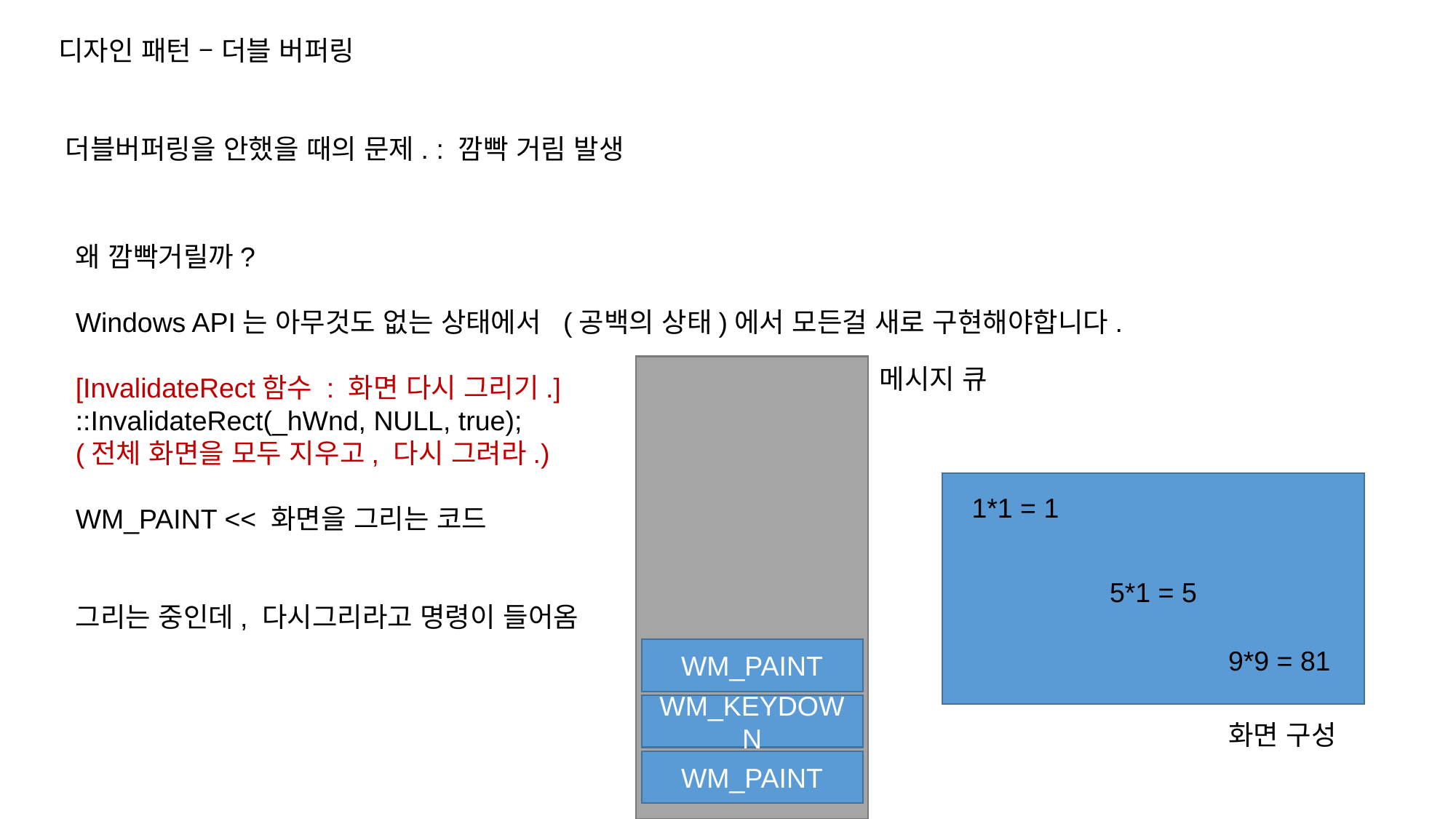

디자인 패턴 – 더블 버퍼링
더블버퍼링을 안했을 때의 문제. : 깜빡 거림 발생
왜 깜빡거릴까?

Windows API는 아무것도 없는 상태에서  (공백의 상태)에서 모든걸 새로 구현해야합니다.

[InvalidateRect함수 : 화면 다시 그리기.]
::InvalidateRect(_hWnd, NULL, true);
(전체 화면을 모두 지우고, 다시 그려라.)

WM_PAINT << 화면을 그리는 코드

그리는 중인데, 다시그리라고 명령이 들어옴

메시지 큐

1*1 = 1
5*1 = 5
9*9 = 81
WM_PAINT
WM_KEYDOWN
화면 구성
WM_PAINT